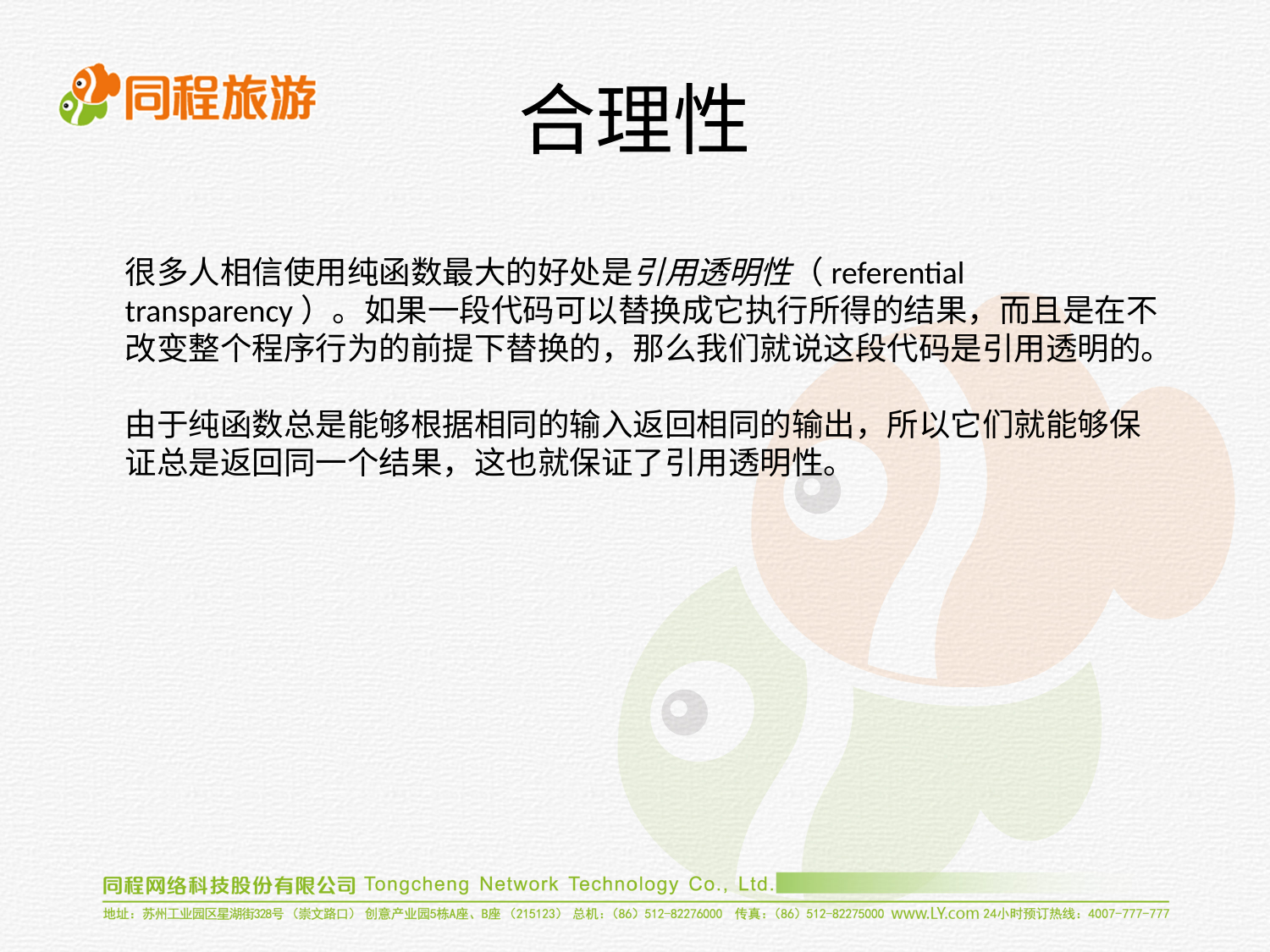

# 合理性
很多人相信使用纯函数最大的好处是引用透明性（referential transparency）。如果一段代码可以替换成它执行所得的结果，而且是在不改变整个程序行为的前提下替换的，那么我们就说这段代码是引用透明的。

由于纯函数总是能够根据相同的输入返回相同的输出，所以它们就能够保证总是返回同一个结果，这也就保证了引用透明性。